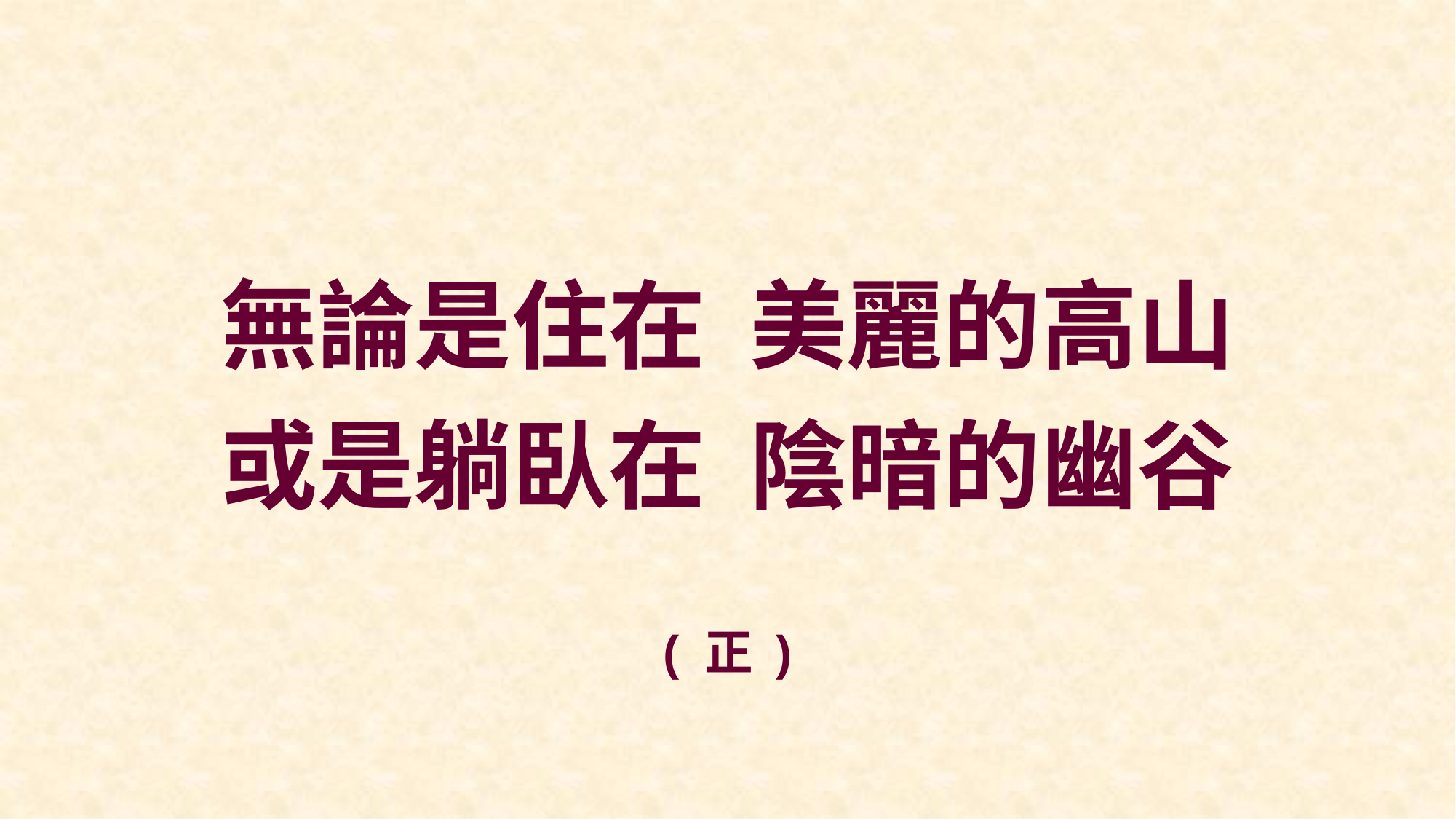

無論是住在  美麗的高山
或是躺臥在  陰暗的幽谷
( 正 )